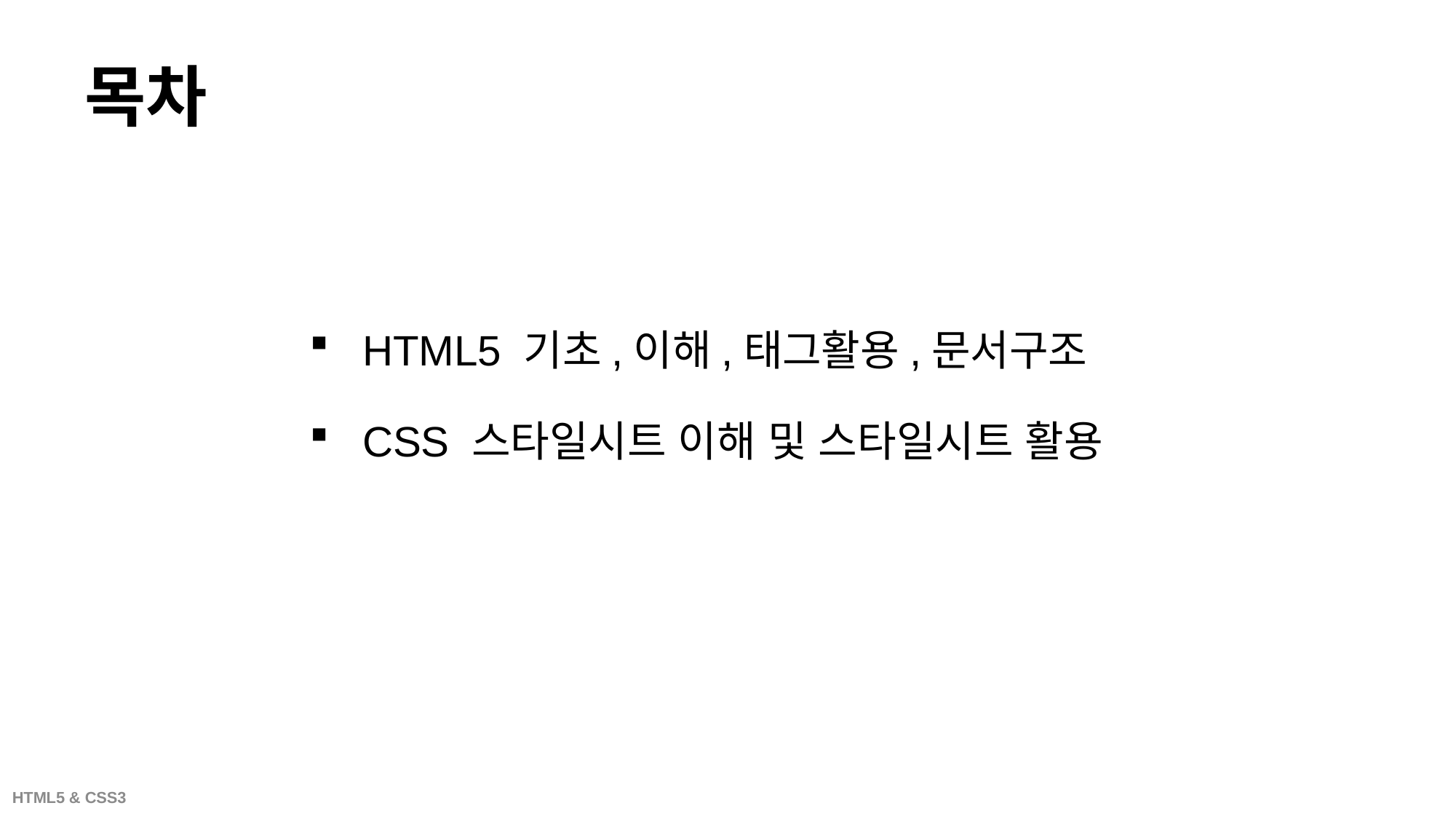

# 목차
HTML5 기초,이해,태그활용,문서구조
CSS 스타일시트 이해 및 스타일시트 활용
HTML5 & CSS3
2